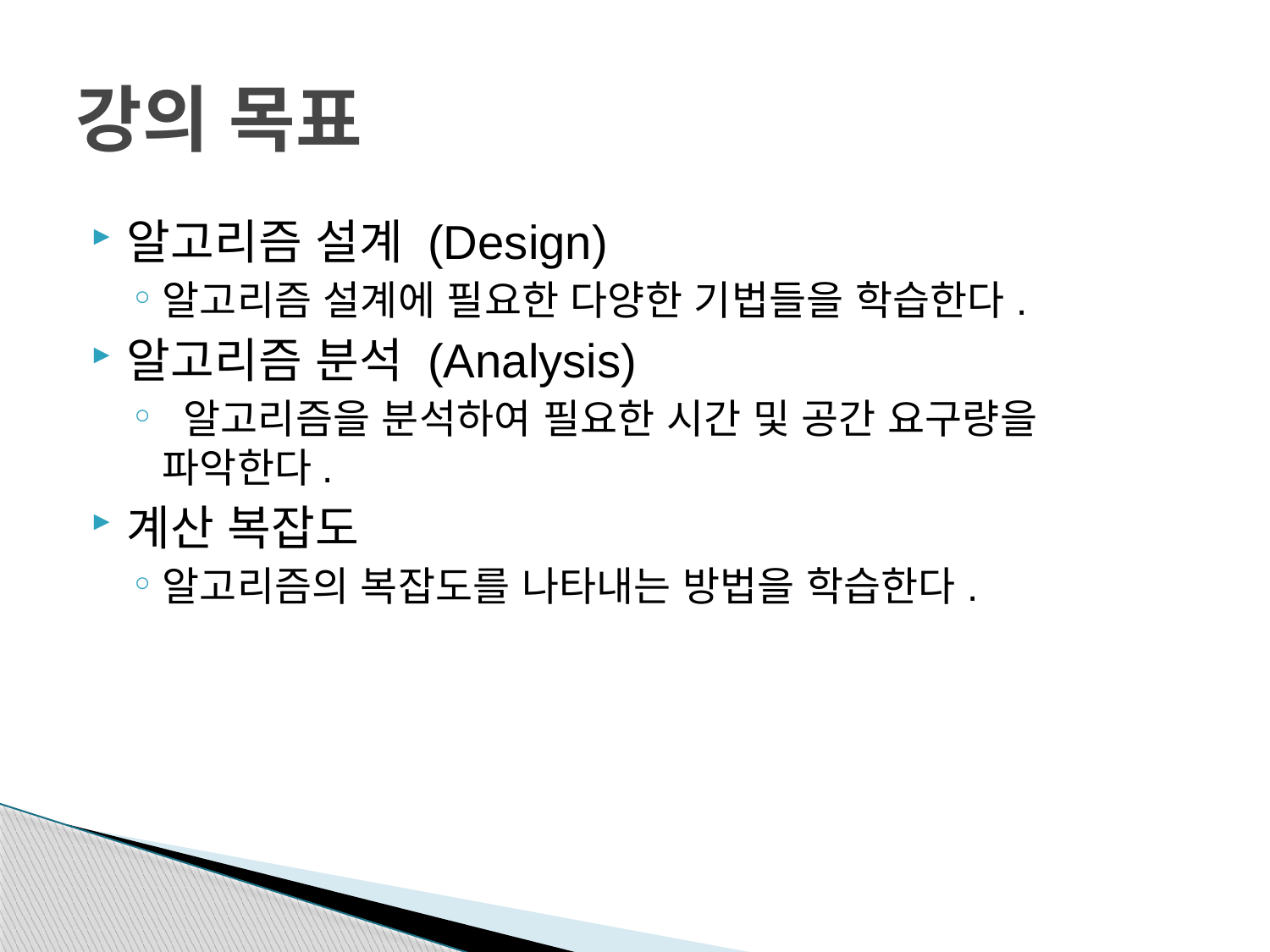

# 강의 목표
알고리즘 설계 (Design)
알고리즘 설계에 필요한 다양한 기법들을 학습한다.
알고리즘 분석 (Analysis)
 알고리즘을 분석하여 필요한 시간 및 공간 요구량을 파악한다.
계산 복잡도
알고리즘의 복잡도를 나타내는 방법을 학습한다.